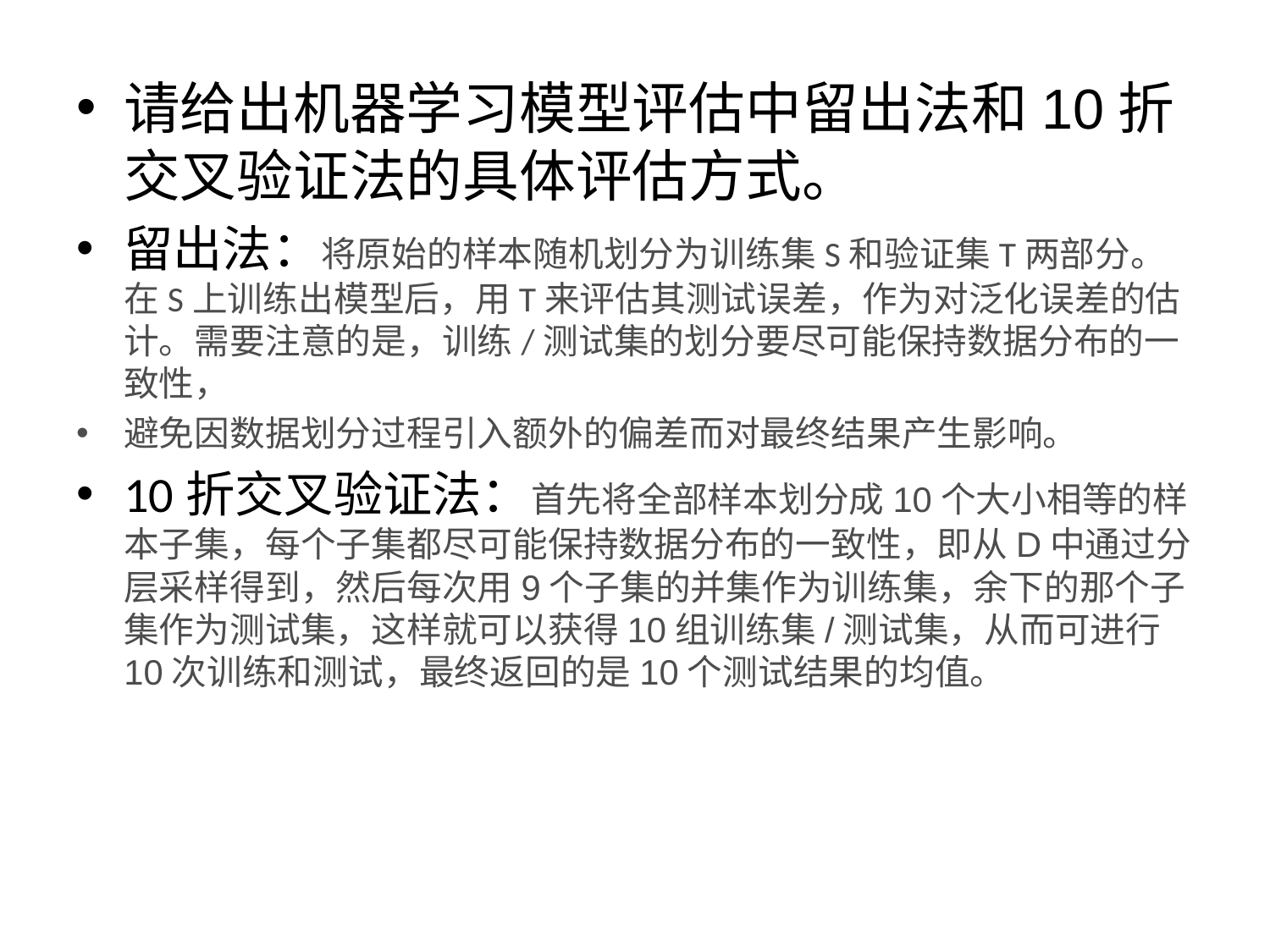

请给出机器学习模型评估中留出法和10折交叉验证法的具体评估方式。
留出法：将原始的样本随机划分为训练集S和验证集T两部分。在S上训练出模型后，用T来评估其测试误差，作为对泛化误差的估计。需要注意的是，训练/测试集的划分要尽可能保持数据分布的一致性，
避免因数据划分过程引入额外的偏差而对最终结果产生影响。
10折交叉验证法：首先将全部样本划分成10个大小相等的样本子集，每个子集都尽可能保持数据分布的一致性，即从D中通过分层采样得到，然后每次用9个子集的并集作为训练集，余下的那个子集作为测试集，这样就可以获得10组训练集/测试集，从而可进行10次训练和测试，最终返回的是10个测试结果的均值。